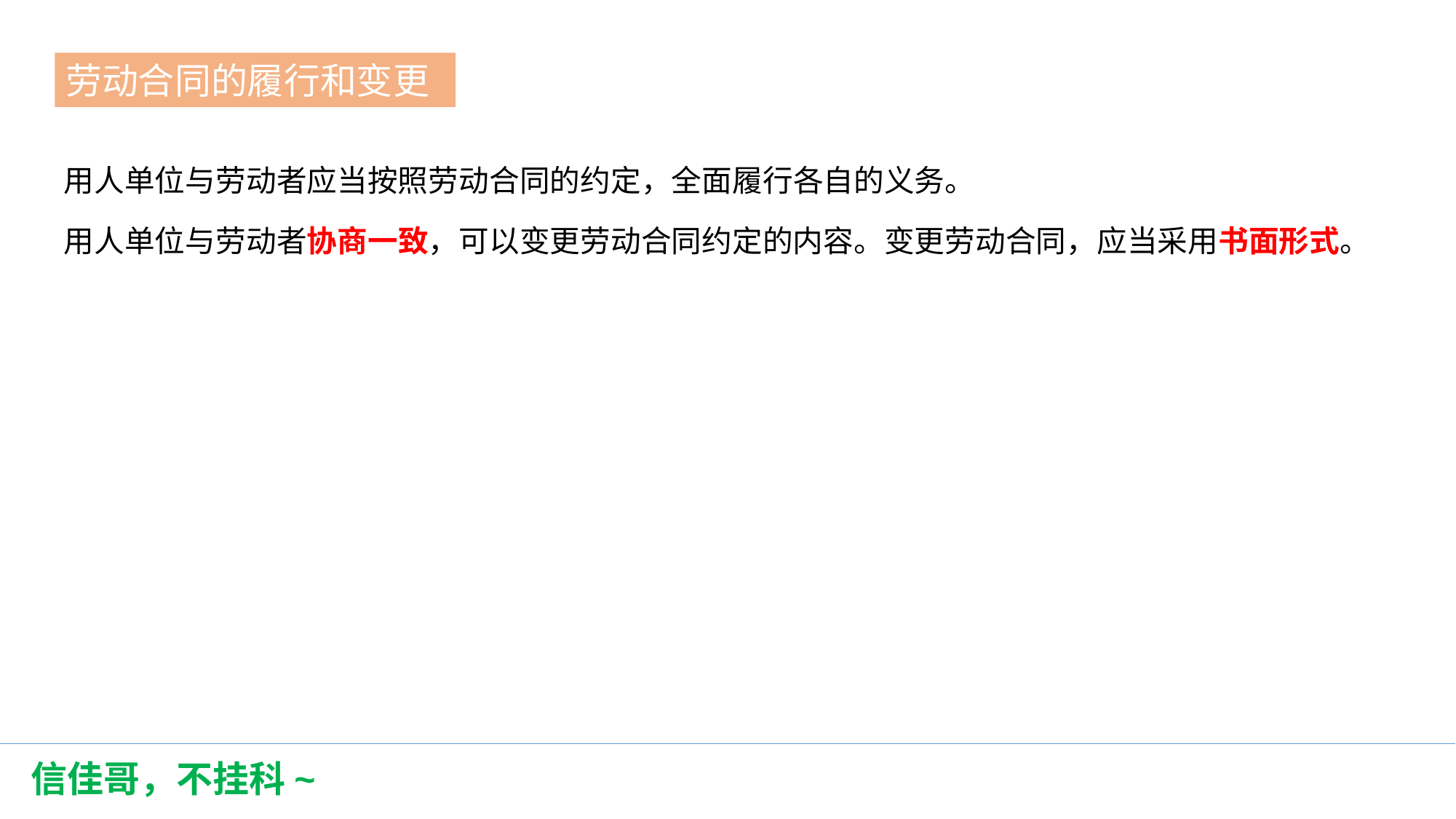

劳动合同的履行和变更
第一节
用人单位与劳动者应当按照劳动合同的约定，全面履行各自的义务。
用人单位与劳动者协商一致，可以变更劳动合同约定的内容。变更劳动合同，应当采用书面形式。